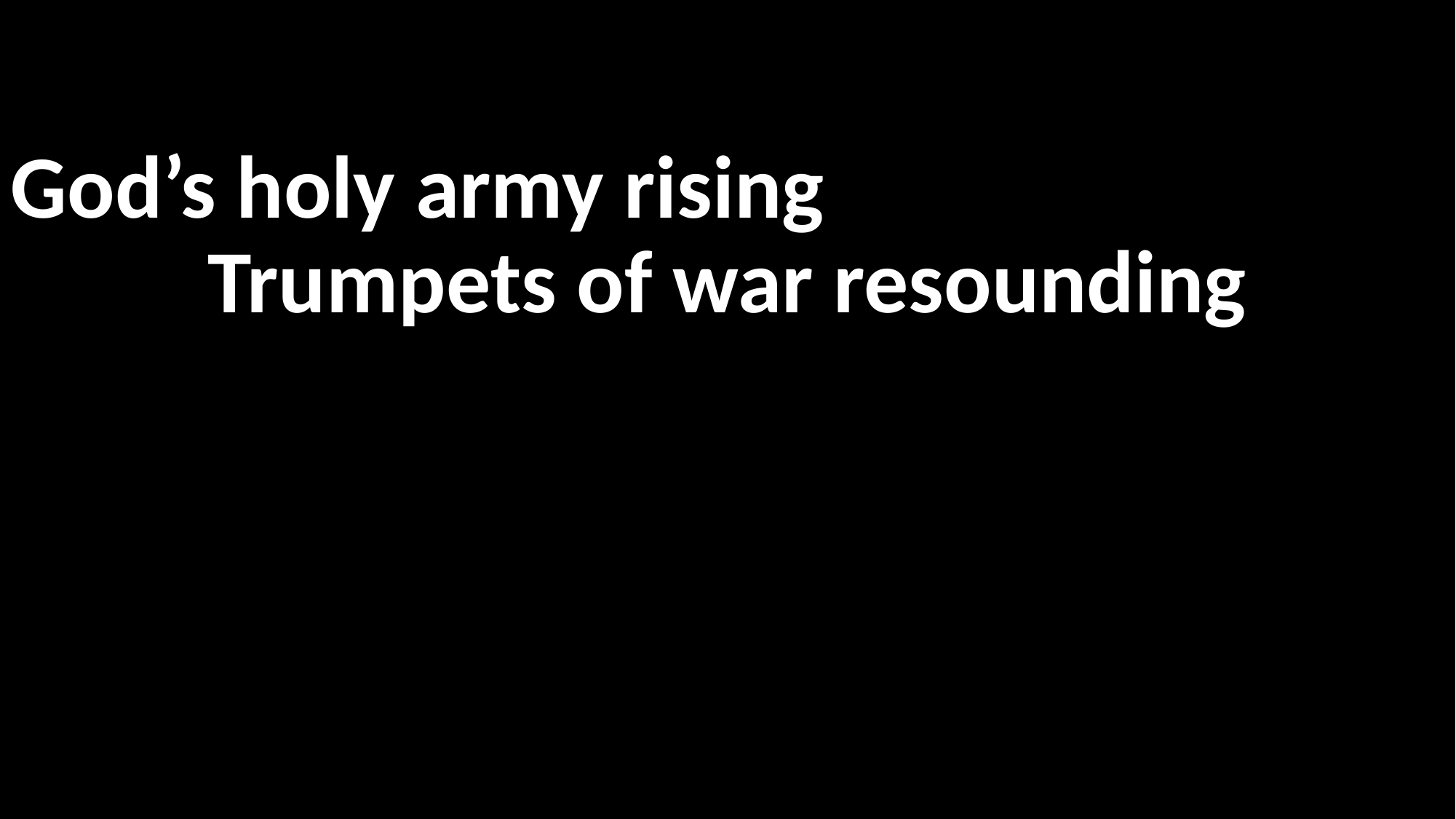

God’s holy army rising
Trumpets of war resounding
거룩한 주의 군대
전쟁의 나팔 소리